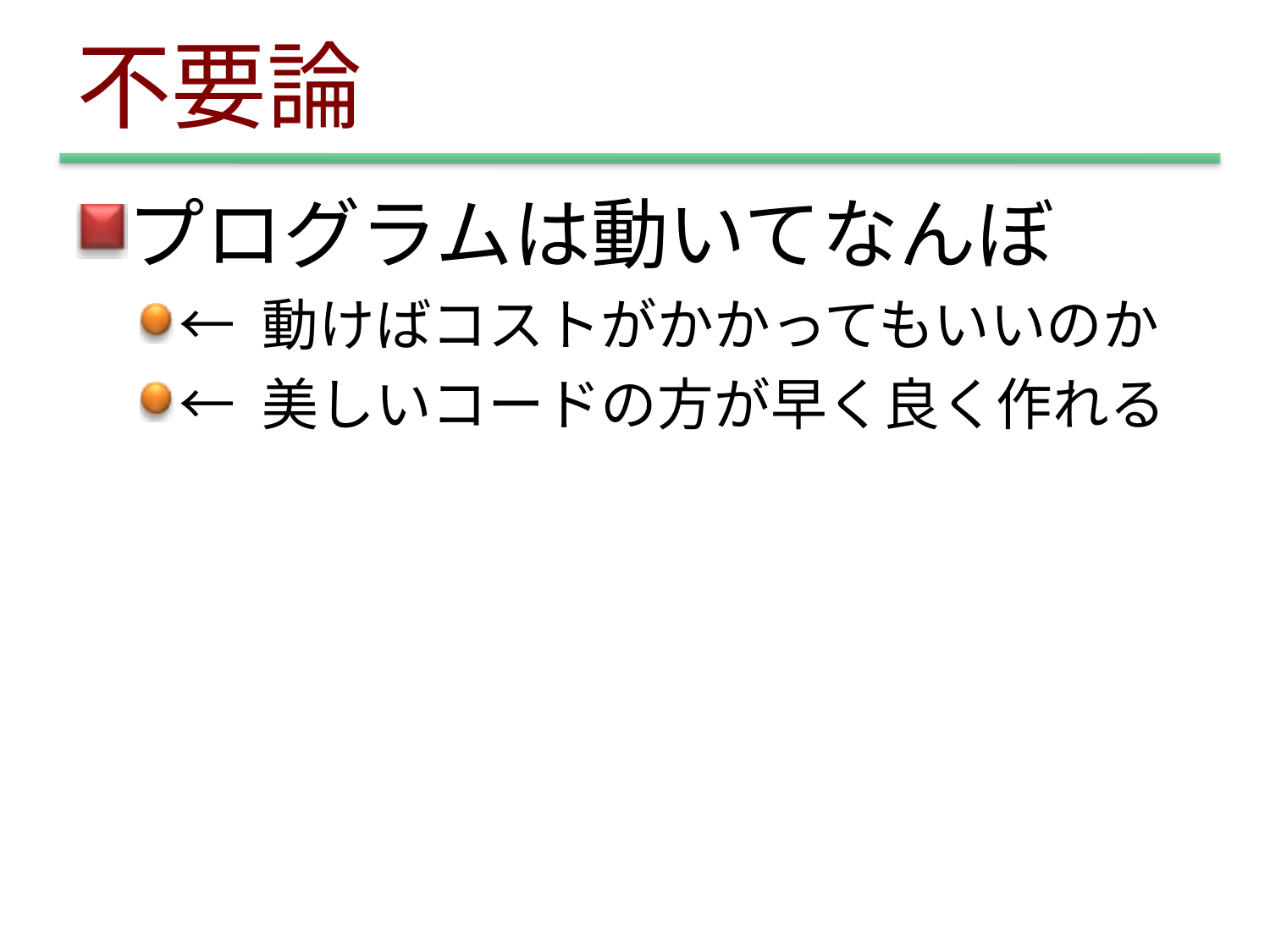

# 不要論
プログラムは動いてなんぼ
← 動けばコストがかかってもいいのか
← 美しいコードの方が早く良く作れる